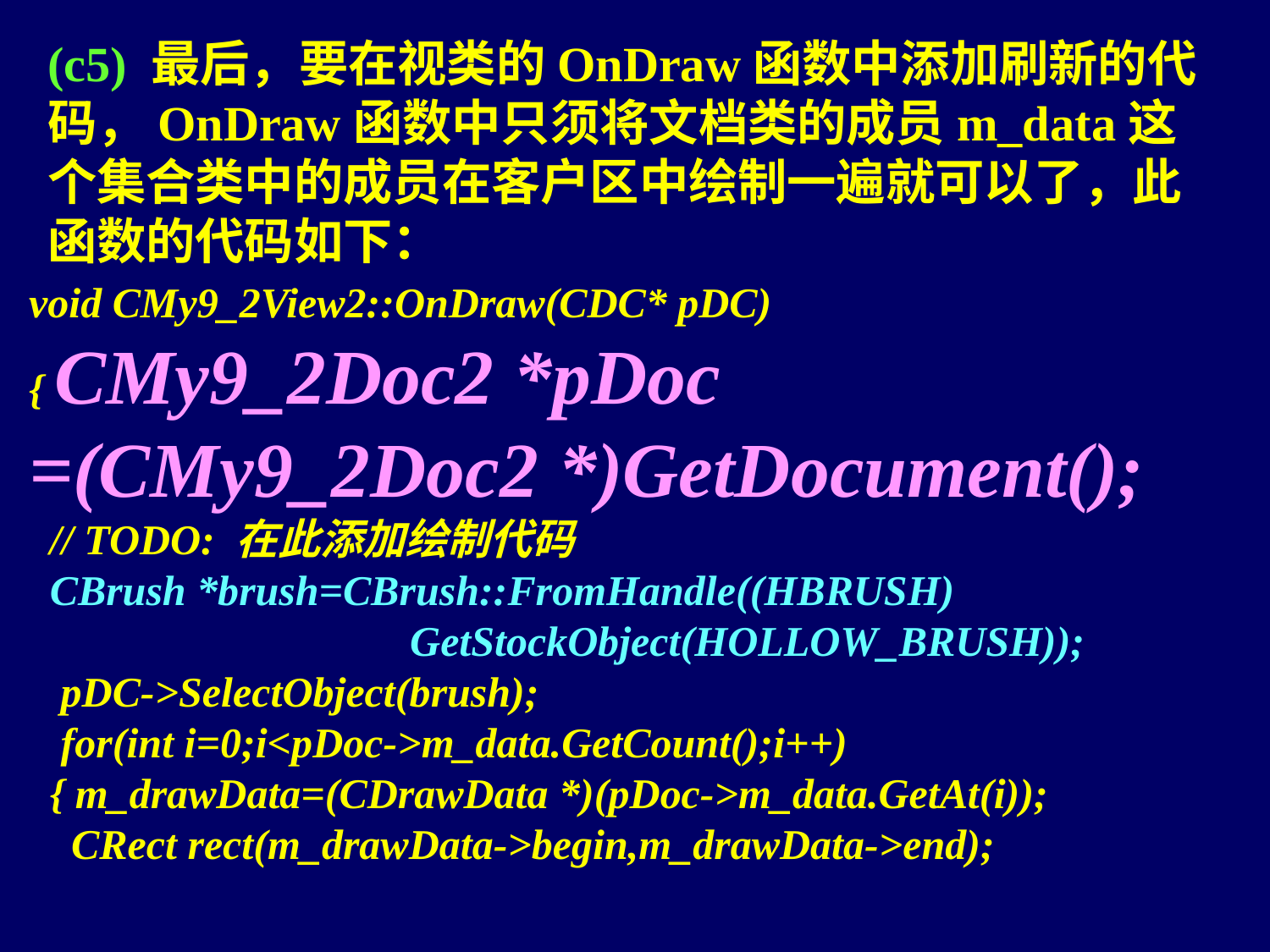

(c5) 最后，要在视类的OnDraw函数中添加刷新的代码，OnDraw函数中只须将文档类的成员m_data这个集合类中的成员在客户区中绘制一遍就可以了，此函数的代码如下：
void CMy9_2View2::OnDraw(CDC* pDC)
{ CMy9_2Doc2 *pDoc =(CMy9_2Doc2 *)GetDocument();
  // TODO: 在此添加绘制代码
  CBrush *brush=CBrush::FromHandle((HBRUSH)
			GetStockObject(HOLLOW_BRUSH));
   pDC->SelectObject(brush);
   for(int i=0;i<pDoc->m_data.GetCount();i++)
  { m_drawData=(CDrawData *)(pDoc->m_data.GetAt(i));
    CRect rect(m_drawData->begin,m_drawData->end);